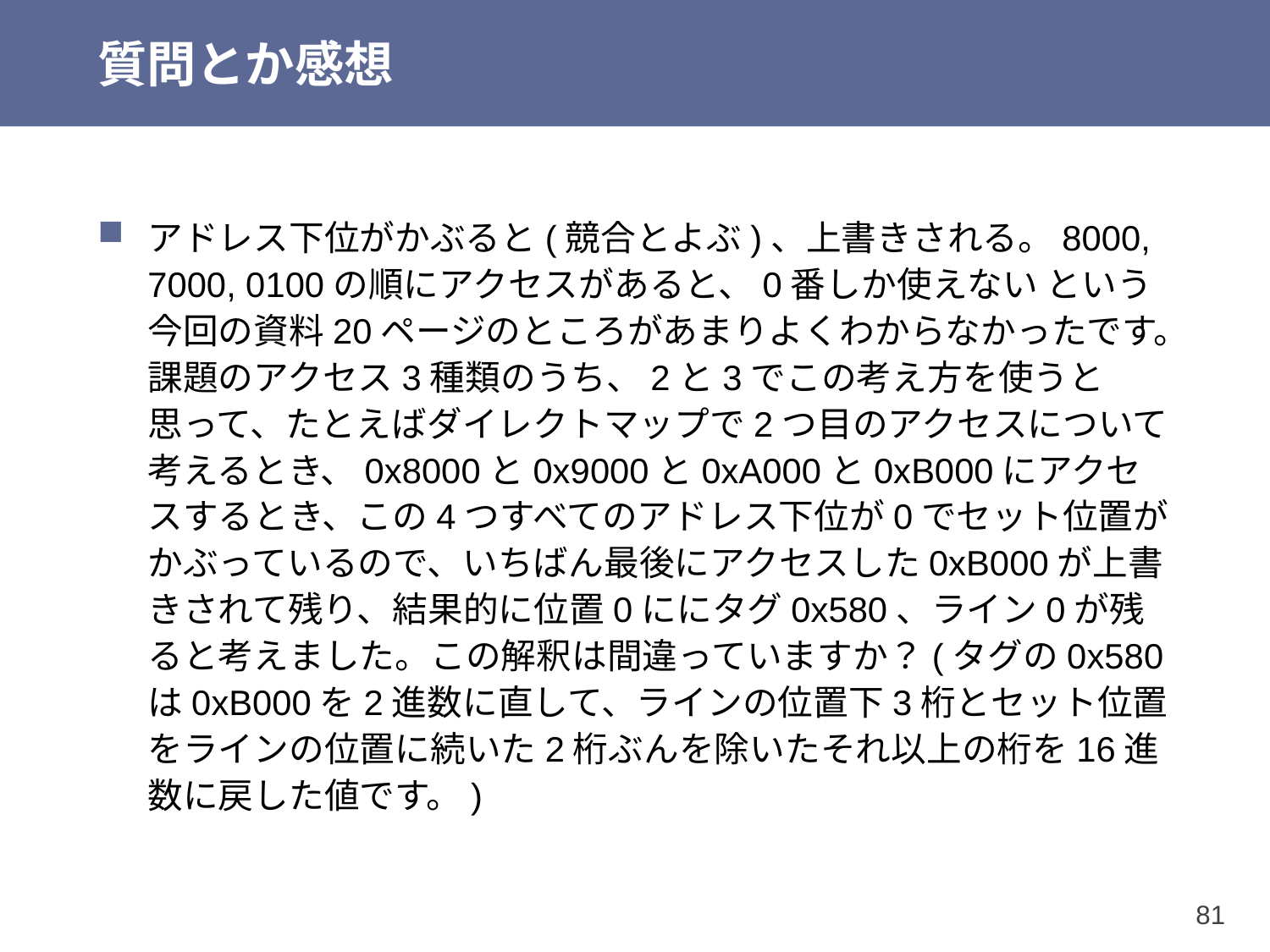

# 質問とか感想
アドレス下位がかぶると(競合とよぶ)、上書きされる。8000, 7000, 0100の順にアクセスがあると、0番しか使えない という今回の資料20ページのところがあまりよくわからなかったです。課題のアクセス3種類のうち、2と3でこの考え方を使うと思って、たとえばダイレクトマップで2つ目のアクセスについて考えるとき、0x8000と0x9000と0xA000と0xB000にアクセスするとき、この4つすべてのアドレス下位が0でセット位置がかぶっているので、いちばん最後にアクセスした0xB000が上書きされて残り、結果的に位置0ににタグ0x580、ライン0が残ると考えました。この解釈は間違っていますか？(タグの0x580は0xB000を2進数に直して、ラインの位置下3桁とセット位置をラインの位置に続いた2桁ぶんを除いたそれ以上の桁を16進数に戻した値です。)